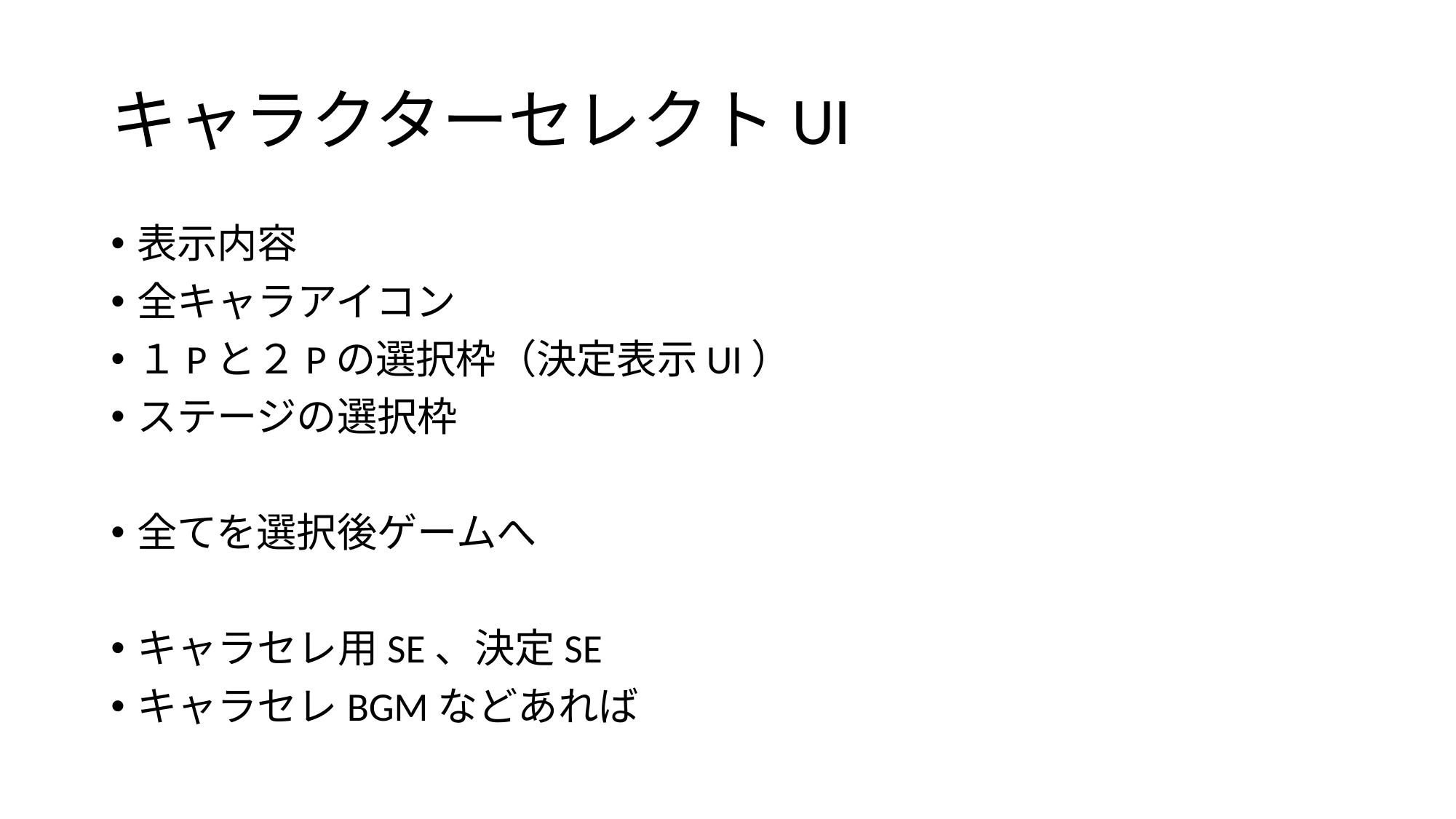

# キャラクターセレクトUI
表示内容
全キャラアイコン
１Pと２Pの選択枠（決定表示UI）
ステージの選択枠

全てを選択後ゲームへ

キャラセレ用SE、決定SE
キャラセレBGMなどあれば